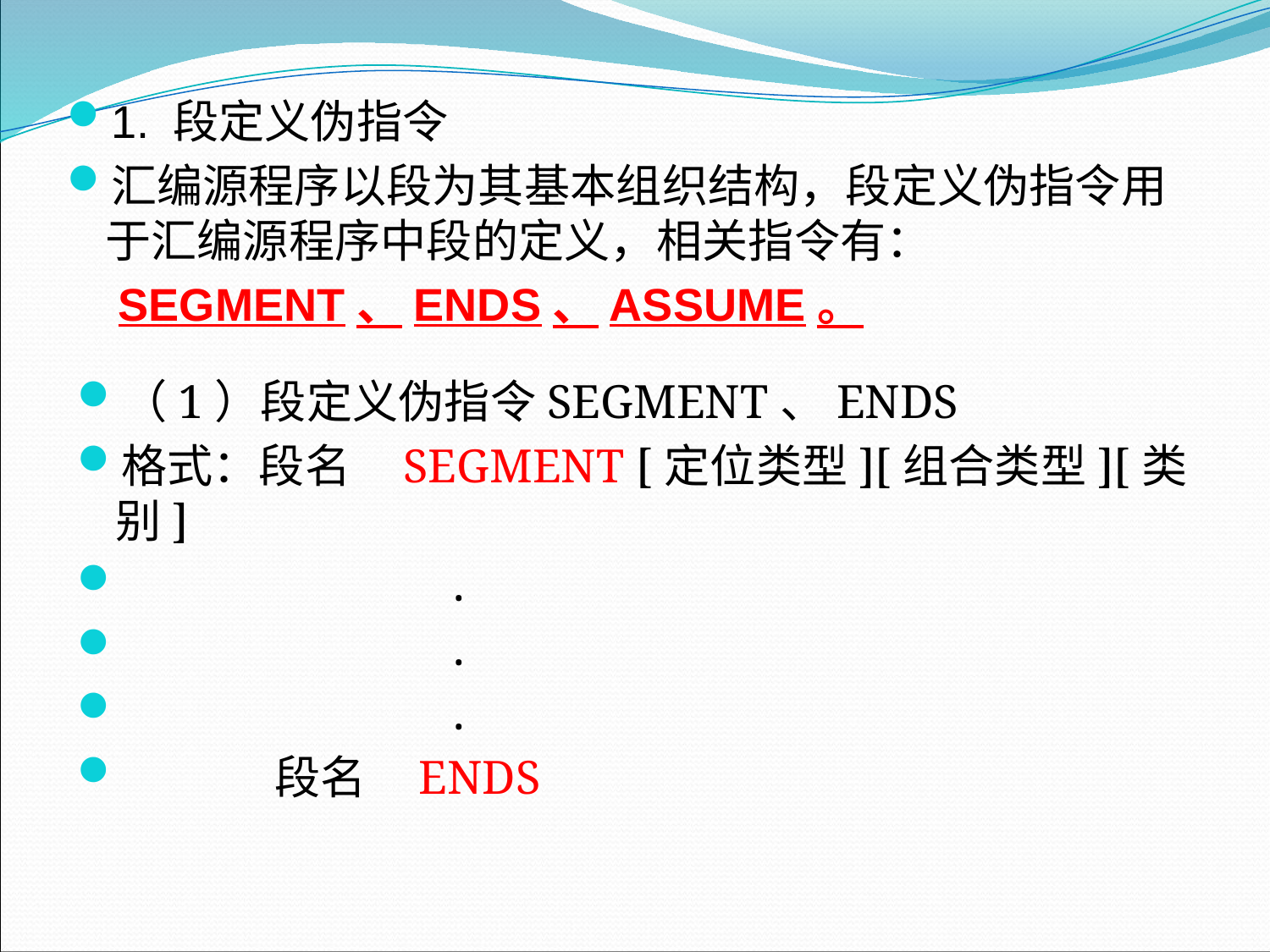

1. 段定义伪指令
汇编源程序以段为其基本组织结构，段定义伪指令用于汇编源程序中段的定义，相关指令有：
    SEGMENT、ENDS、ASSUME。

（1）段定义伪指令SEGMENT、ENDS
格式：段名    SEGMENT [定位类型][组合类型][类别]
                            .
                            .
                            .
	  段名    ENDS